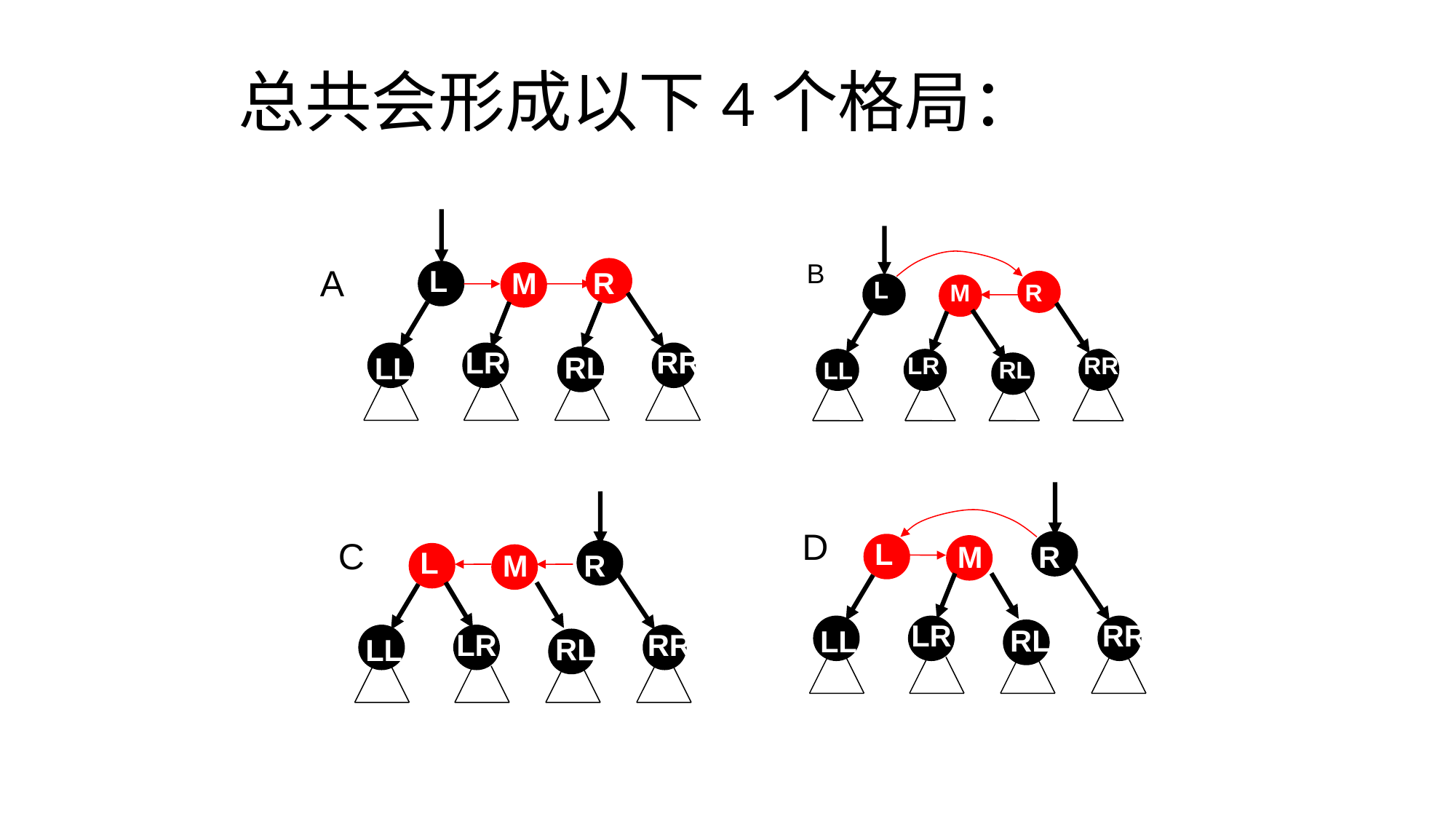

# 总共会形成以下4个格局：

A
L

M

R

LR
RR
RL

LL

B

L

M

R

LR
RR
RL

LL

D
L
R

M

LR
RR
RL

LL

85

L
M

R

LR
RR
RL

LL

C